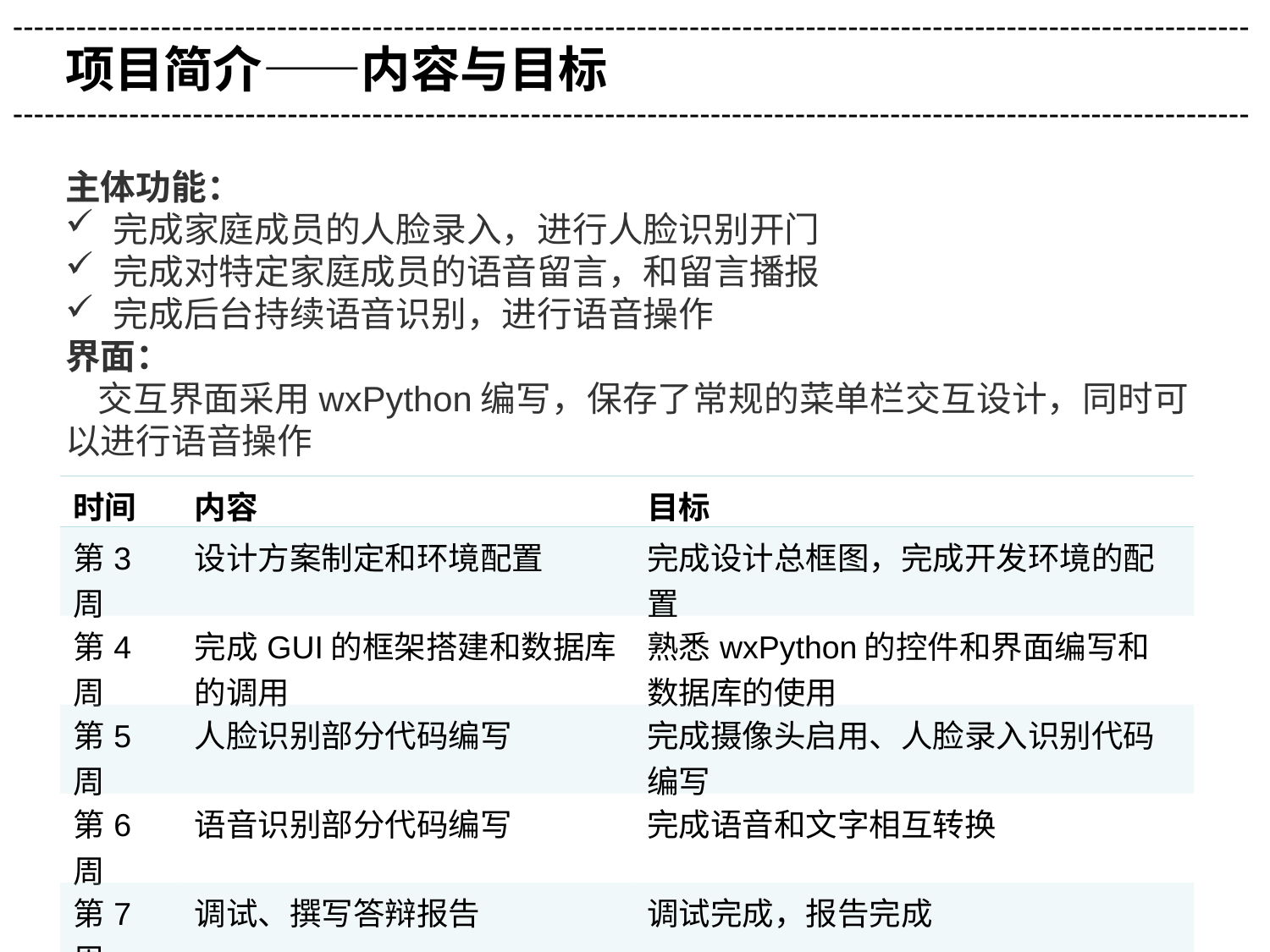

---------------------------------------------------------------------------------------------------------------------
项目简介——内容与目标
---------------------------------------------------------------------------------------------------------------------
主体功能：
完成家庭成员的人脸录入，进行人脸识别开门
完成对特定家庭成员的语音留言，和留言播报
完成后台持续语音识别，进行语音操作
界面：
   交互界面采用wxPython编写，保存了常规的菜单栏交互设计，同时可以进行语音操作

| 时间 | 内容 | 目标 |
| --- | --- | --- |
| 第3周 | 设计方案制定和环境配置 | 完成设计总框图，完成开发环境的配置 |
| 第4周 | 完成GUI的框架搭建和数据库的调用 | 熟悉wxPython的控件和界面编写和数据库的使用 |
| 第5周 | 人脸识别部分代码编写 | 完成摄像头启用、人脸录入识别代码编写 |
| 第6周 | 语音识别部分代码编写 | 完成语音和文字相互转换 |
| 第7周 | 调试、撰写答辩报告 | 调试完成，报告完成 |
| 第8周 | 验收、答辩 | 验收通过 |